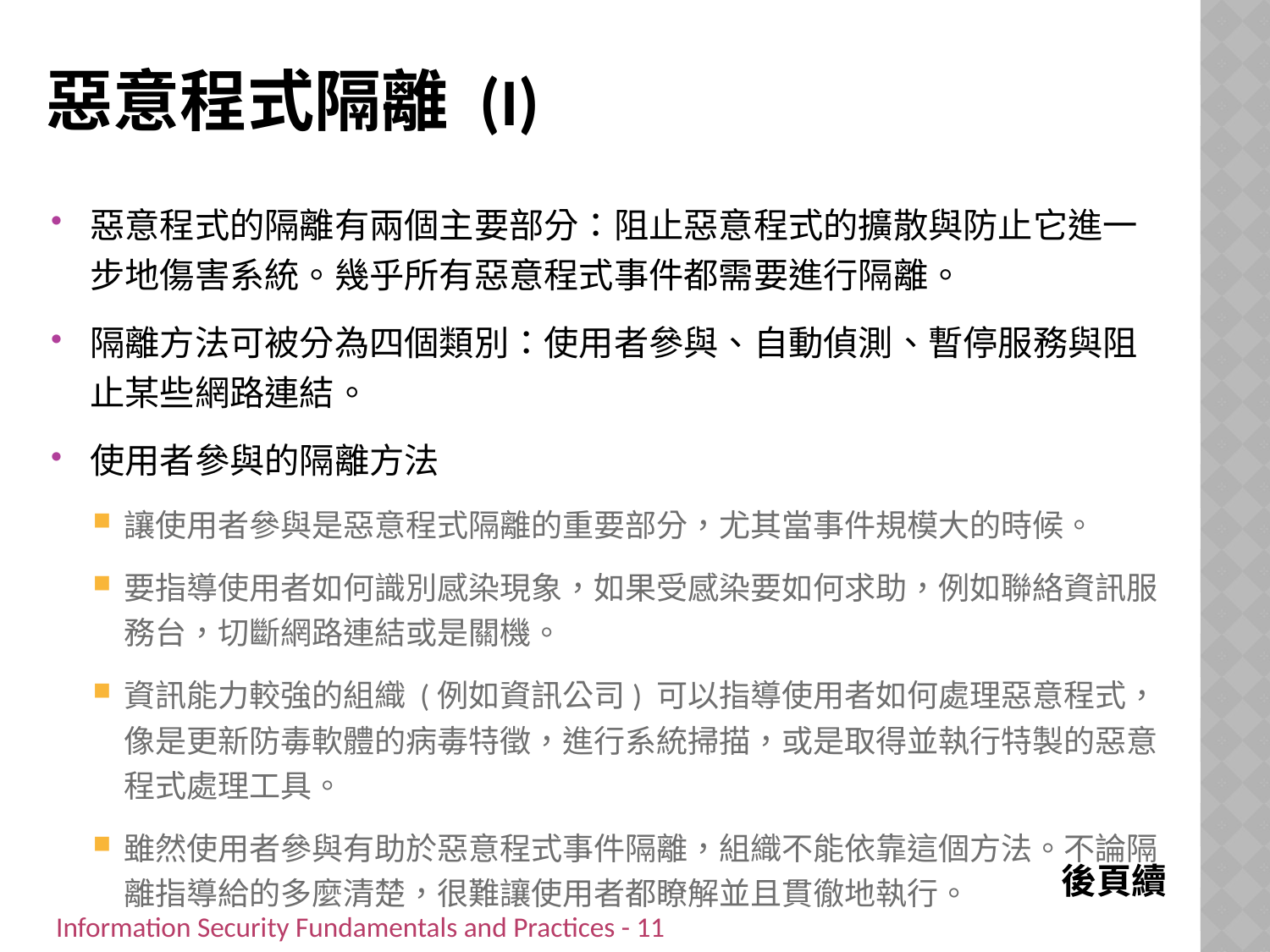

# 惡意程式隔離 (I)
惡意程式的隔離有兩個主要部分：阻止惡意程式的擴散與防止它進一步地傷害系統。幾乎所有惡意程式事件都需要進行隔離。
隔離方法可被分為四個類別：使用者參與、自動偵測、暫停服務與阻止某些網路連結。
使用者參與的隔離方法
讓使用者參與是惡意程式隔離的重要部分，尤其當事件規模大的時候。
要指導使用者如何識別感染現象，如果受感染要如何求助，例如聯絡資訊服務台，切斷網路連結或是關機。
資訊能力較強的組織 (例如資訊公司) 可以指導使用者如何處理惡意程式，像是更新防毒軟體的病毒特徵，進行系統掃描，或是取得並執行特製的惡意程式處理工具。
雖然使用者參與有助於惡意程式事件隔離，組織不能依靠這個方法。不論隔離指導給的多麼清楚，很難讓使用者都瞭解並且貫徹地執行。
後頁續